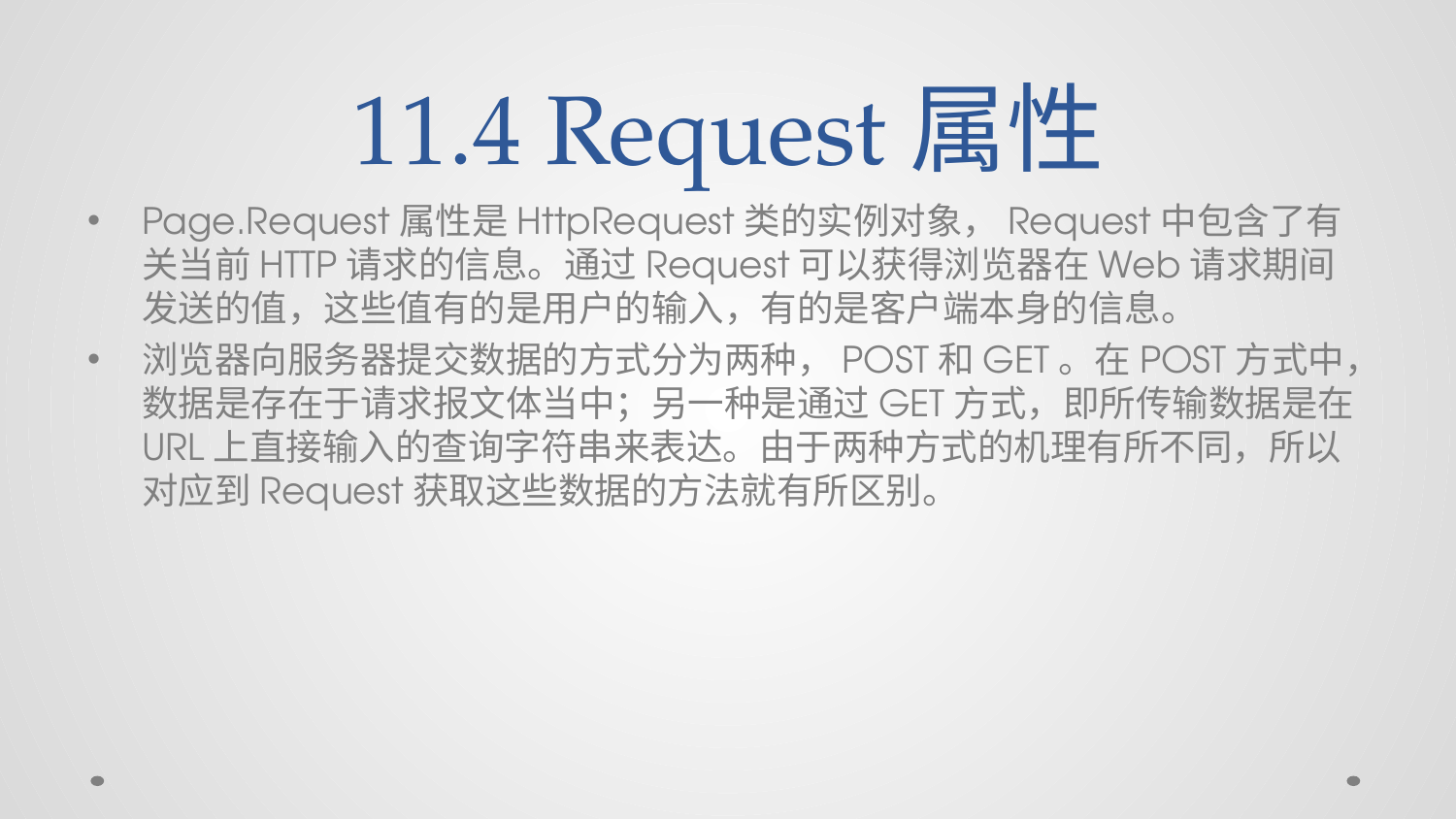

# 11.4 Request属性
Page.Request属性是HttpRequest类的实例对象，Request中包含了有关当前HTTP请求的信息。通过Request可以获得浏览器在Web请求期间发送的值，这些值有的是用户的输入，有的是客户端本身的信息。
浏览器向服务器提交数据的方式分为两种，POST和GET。在POST方式中，数据是存在于请求报文体当中；另一种是通过GET方式，即所传输数据是在URL上直接输入的查询字符串来表达。由于两种方式的机理有所不同，所以对应到Request获取这些数据的方法就有所区别。